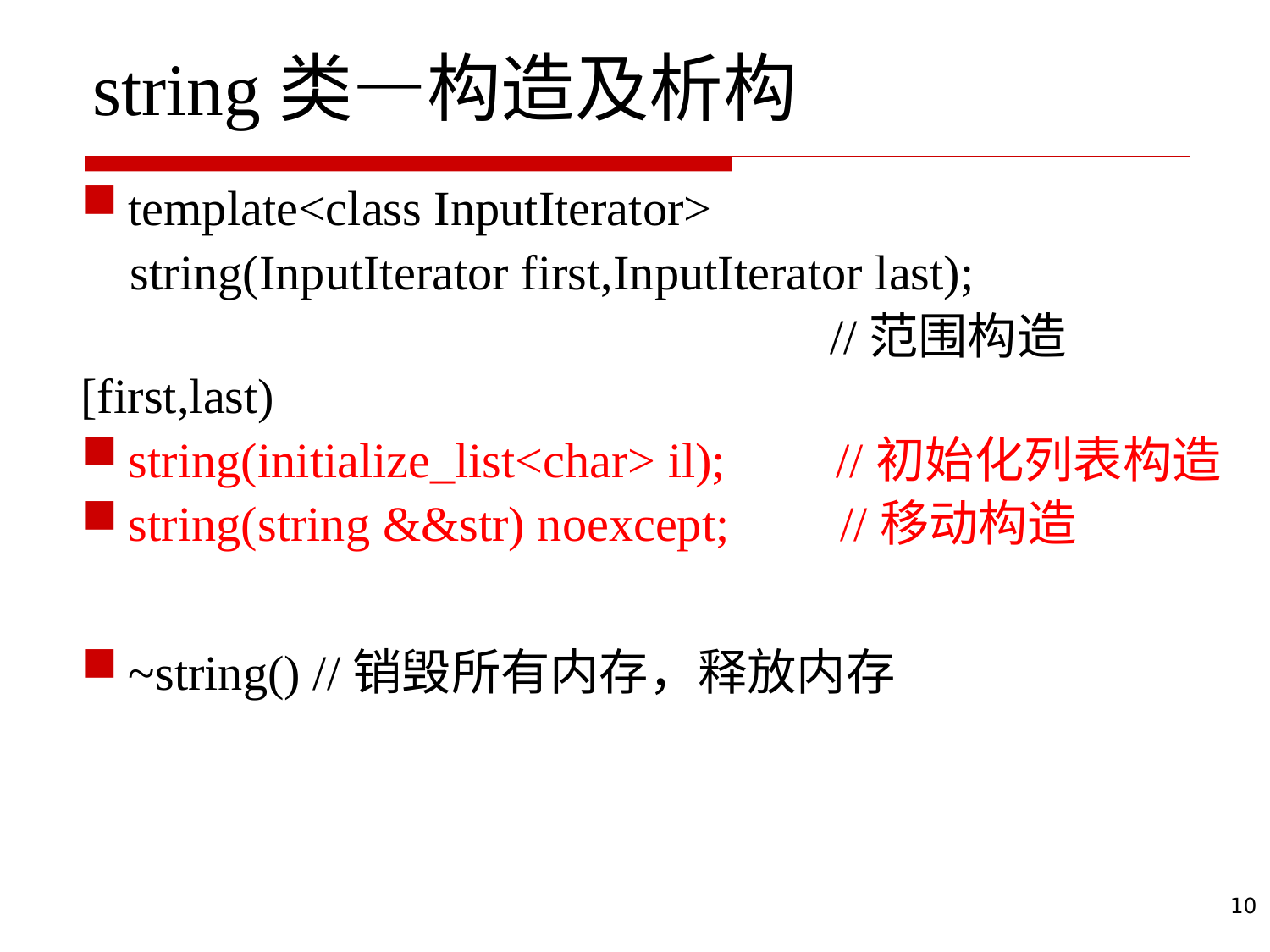

# string类—构造及析构
template<class InputIterator>
    string(InputIterator first,InputIterator last);
                                                             //范围构造[first,last)
string(initialize_list<char> il);         //初始化列表构造
string(string &&str) noexcept;         //移动构造

~string() //销毁所有内存，释放内存
10